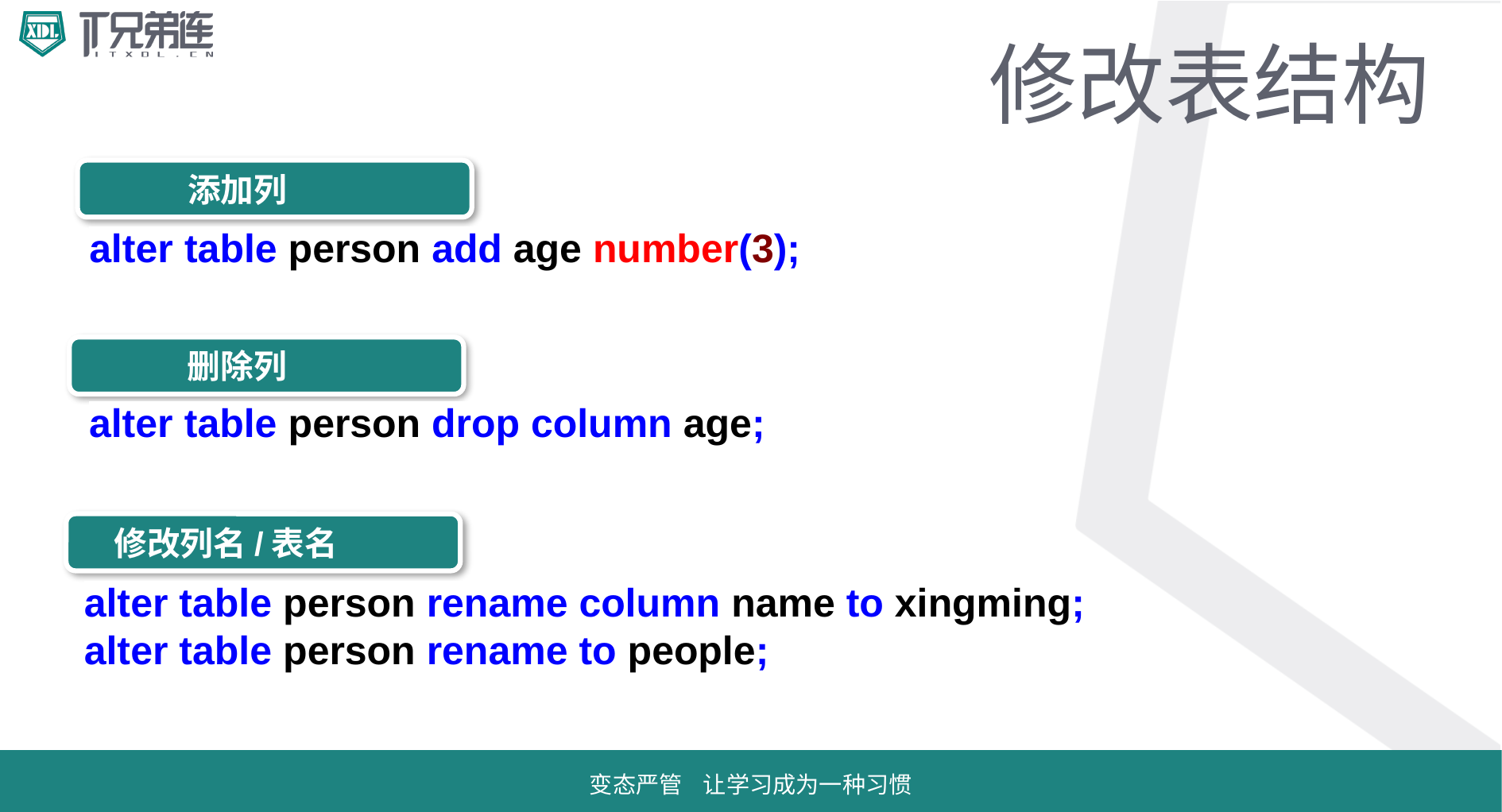

# 修改表结构
添加列
alter table person add age number(3);
 删除列
alter table person drop column age;
修改列名/表名
alter table person rename column name to xingming;
alter table person rename to people;